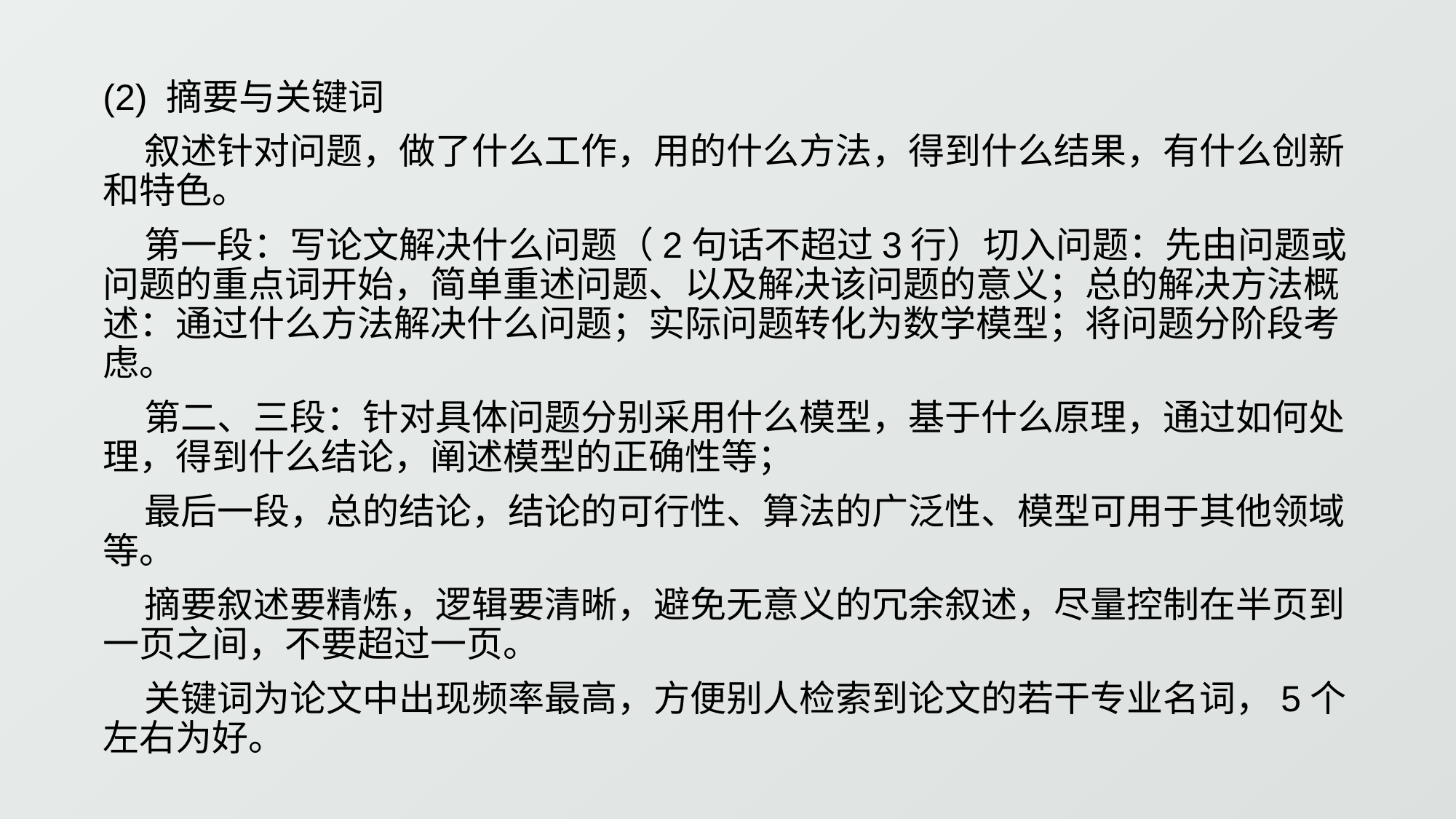

(2) 摘要与关键词
    叙述针对问题，做了什么工作，用的什么方法，得到什么结果，有什么创新和特色。
    第一段：写论文解决什么问题（2句话不超过3行）切入问题：先由问题或问题的重点词开始，简单重述问题、以及解决该问题的意义；总的解决方法概述：通过什么方法解决什么问题；实际问题转化为数学模型；将问题分阶段考虑。
    第二、三段：针对具体问题分别采用什么模型，基于什么原理，通过如何处理，得到什么结论，阐述模型的正确性等；
    最后一段，总的结论，结论的可行性、算法的广泛性、模型可用于其他领域等。
    摘要叙述要精炼，逻辑要清晰，避免无意义的冗余叙述，尽量控制在半页到一页之间，不要超过一页。
    关键词为论文中出现频率最高，方便别人检索到论文的若干专业名词，5个左右为好。